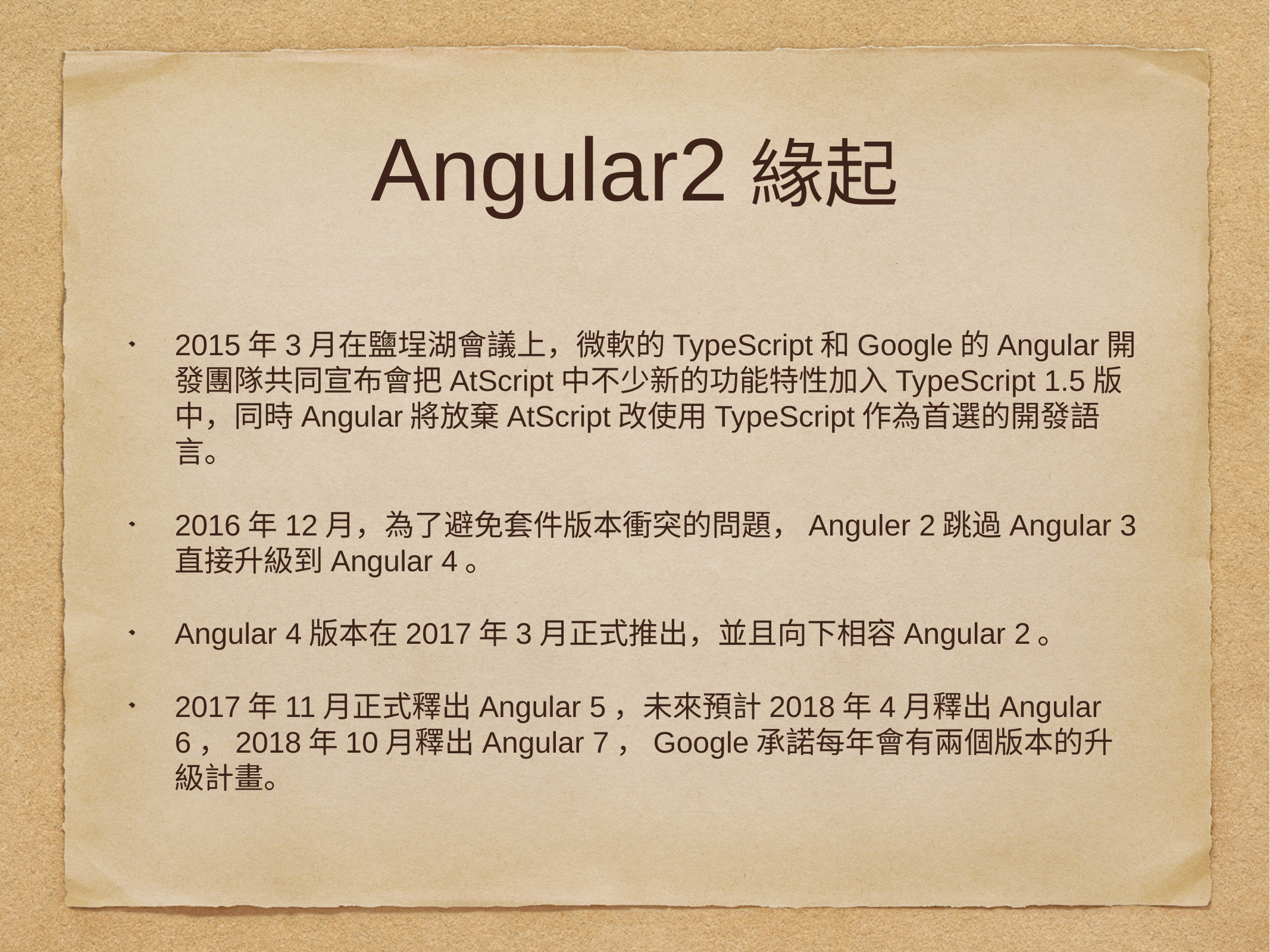

# Angular2緣起
2015年3月在鹽埕湖會議上，微軟的TypeScript和Google的Angular開發團隊共同宣布會把AtScript中不少新的功能特性加入TypeScript 1.5版中，同時Angular將放棄AtScript改使用TypeScript作為首選的開發語言。
2016年12月，為了避免套件版本衝突的問題，Anguler 2跳過Angular 3直接升級到Angular 4。
Angular 4版本在2017年3月正式推出，並且向下相容Angular 2。
2017年11月正式釋出Angular 5，未來預計2018年4月釋出Angular 6，2018年10月釋出Angular 7，Google承諾每年會有兩個版本的升級計畫。